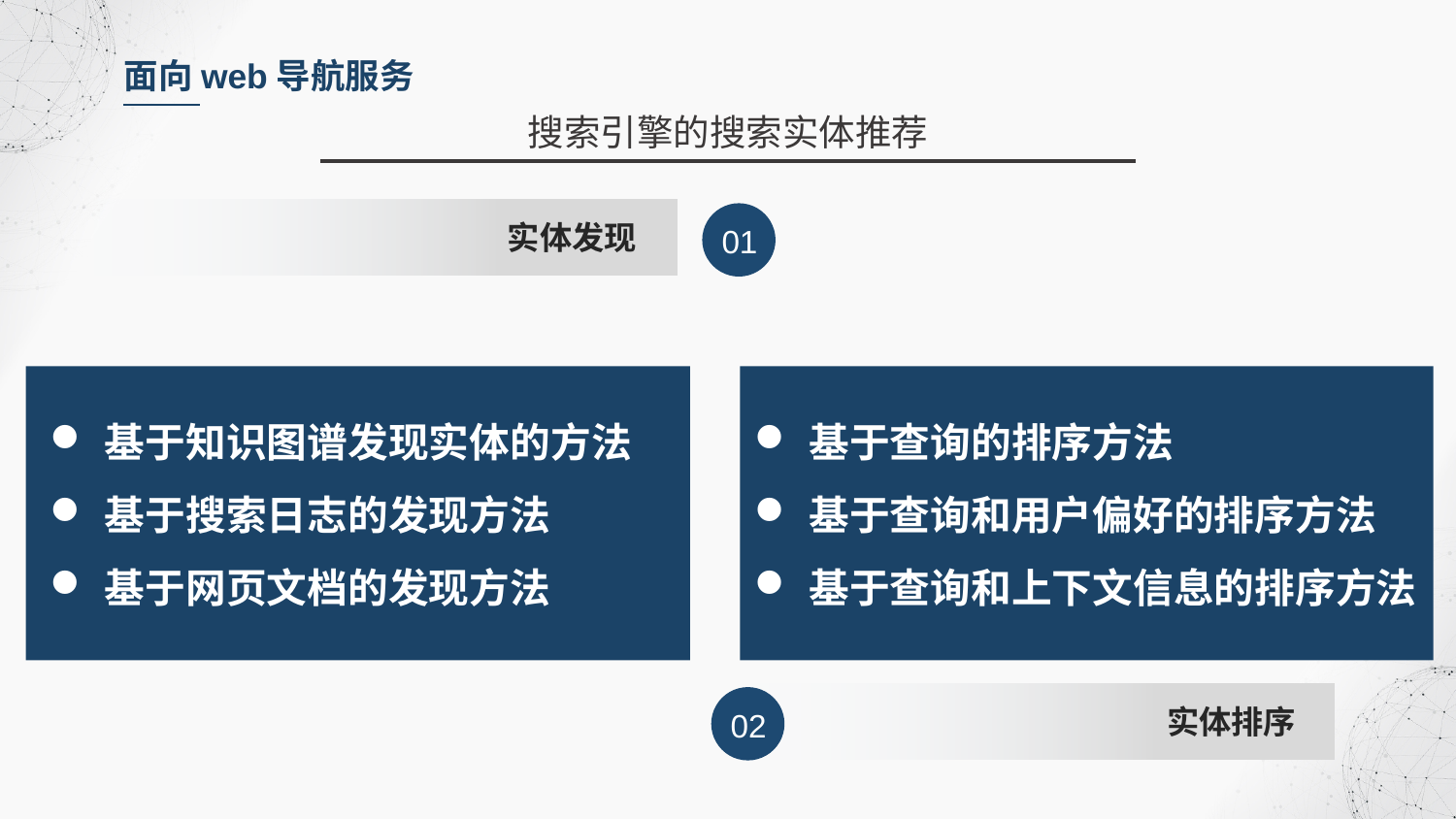

面向web导航服务
搜索引擎的搜索实体推荐

实体发现

01

基于知识图谱发现实体的方法
基于搜索日志的发现方法
基于网页文档的发现方法
基于查询的排序方法
基于查询和用户偏好的排序方法
基于查询和上下文信息的排序方法

02
实体排序